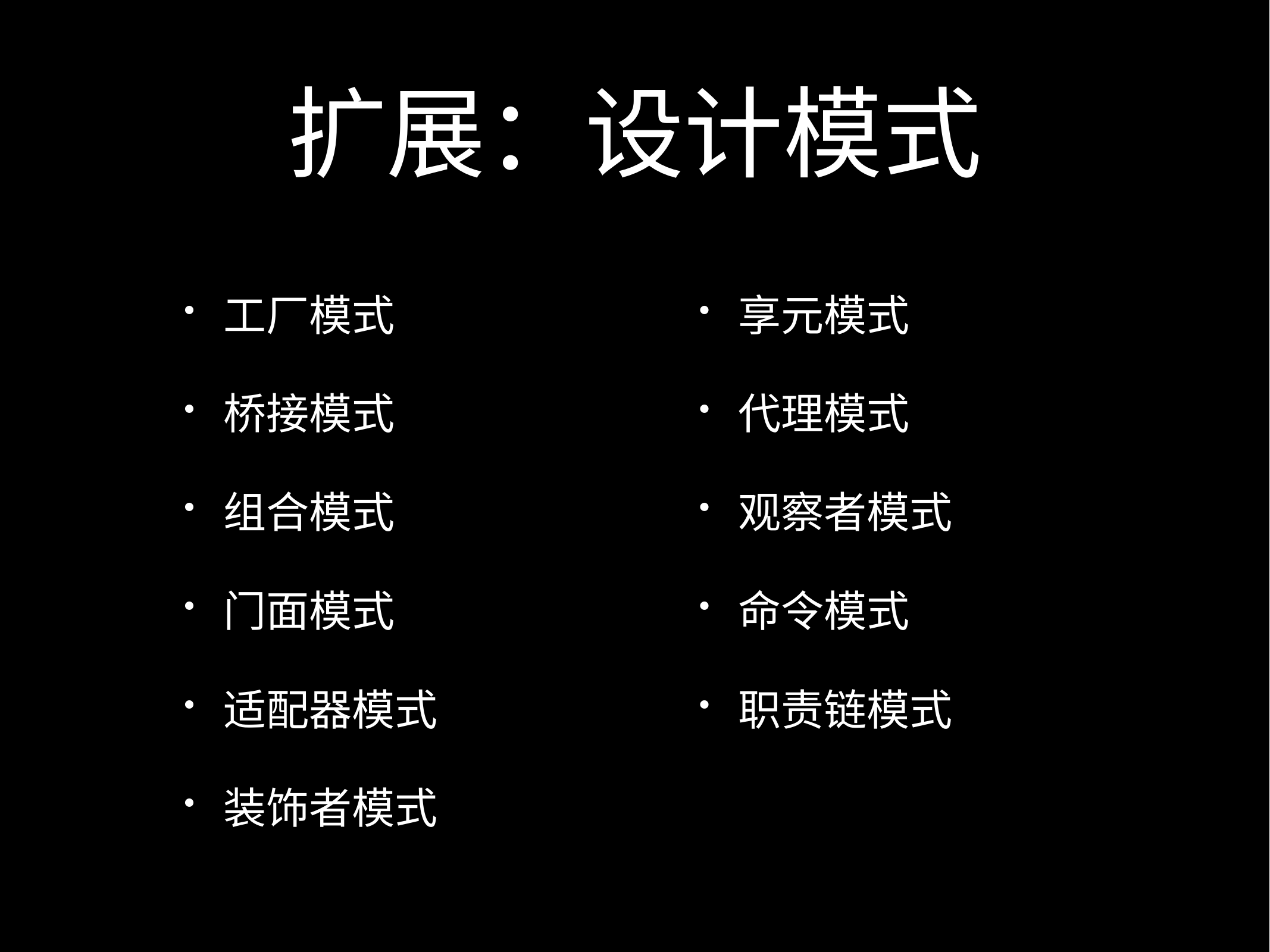

# 扩展：设计模式
工厂模式
桥接模式
组合模式
门面模式
适配器模式
装饰者模式
享元模式
代理模式
观察者模式
命令模式
职责链模式